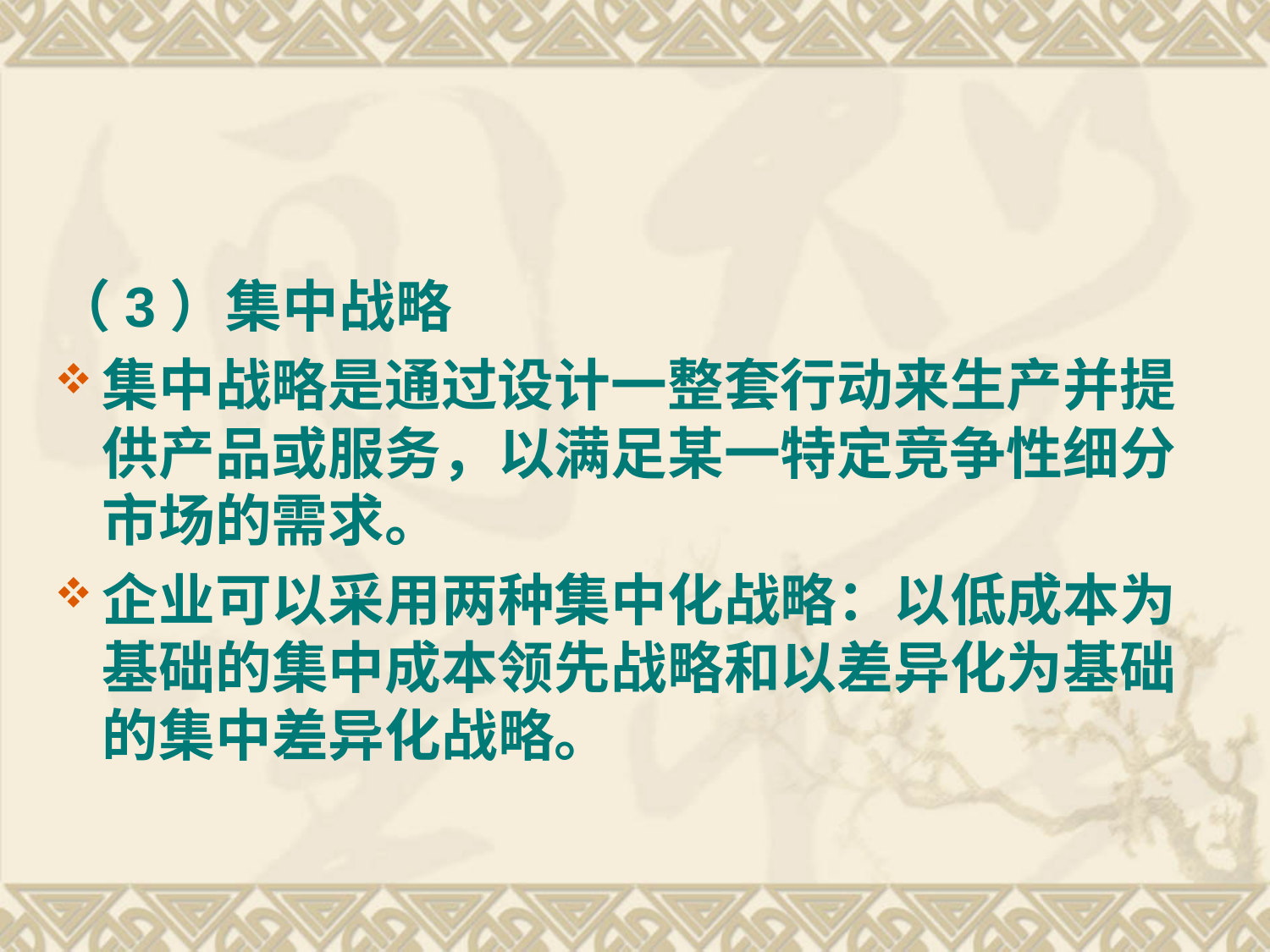

#
（3）集中战略
集中战略是通过设计一整套行动来生产并提供产品或服务，以满足某一特定竞争性细分市场的需求。
企业可以采用两种集中化战略：以低成本为基础的集中成本领先战略和以差异化为基础的集中差异化战略。